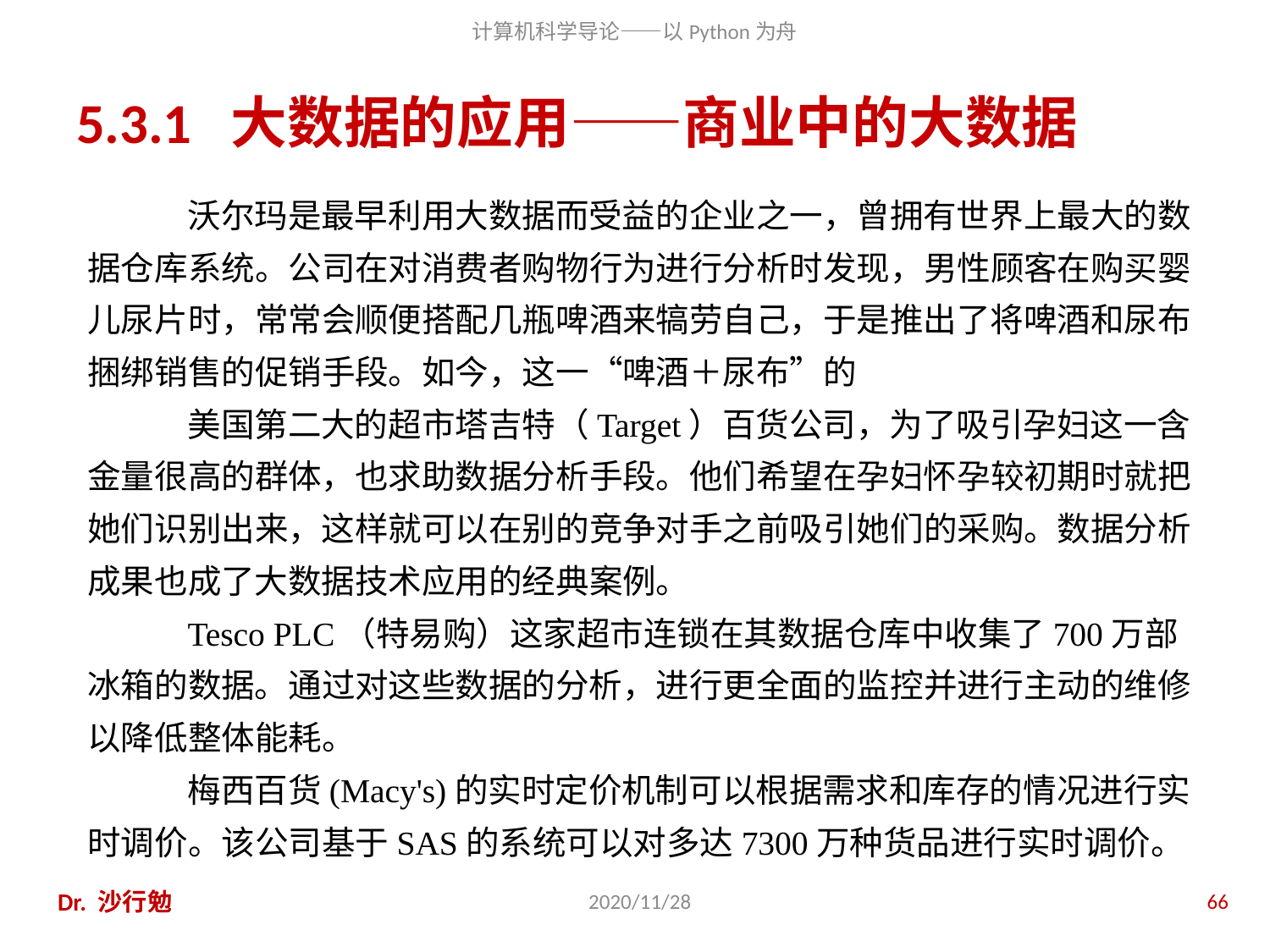

# 5.3.1  大数据的应用——商业中的大数据
沃尔玛是最早利用大数据而受益的企业之一，曾拥有世界上最大的数据仓库系统。公司在对消费者购物行为进行分析时发现，男性顾客在购买婴儿尿片时，常常会顺便搭配几瓶啤酒来犒劳自己，于是推出了将啤酒和尿布捆绑销售的促销手段。如今，这一“啤酒＋尿布”的
美国第二大的超市塔吉特（Target）百货公司，为了吸引孕妇这一含金量很高的群体，也求助数据分析手段。他们希望在孕妇怀孕较初期时就把她们识别出来，这样就可以在别的竞争对手之前吸引她们的采购。数据分析成果也成了大数据技术应用的经典案例。
Tesco PLC（特易购）这家超市连锁在其数据仓库中收集了700万部冰箱的数据。通过对这些数据的分析，进行更全面的监控并进行主动的维修以降低整体能耗。
梅西百货(Macy's)的实时定价机制可以根据需求和库存的情况进行实时调价。该公司基于SAS的系统可以对多达7300万种货品进行实时调价。
Dr. 沙行勉
2020/11/28
66